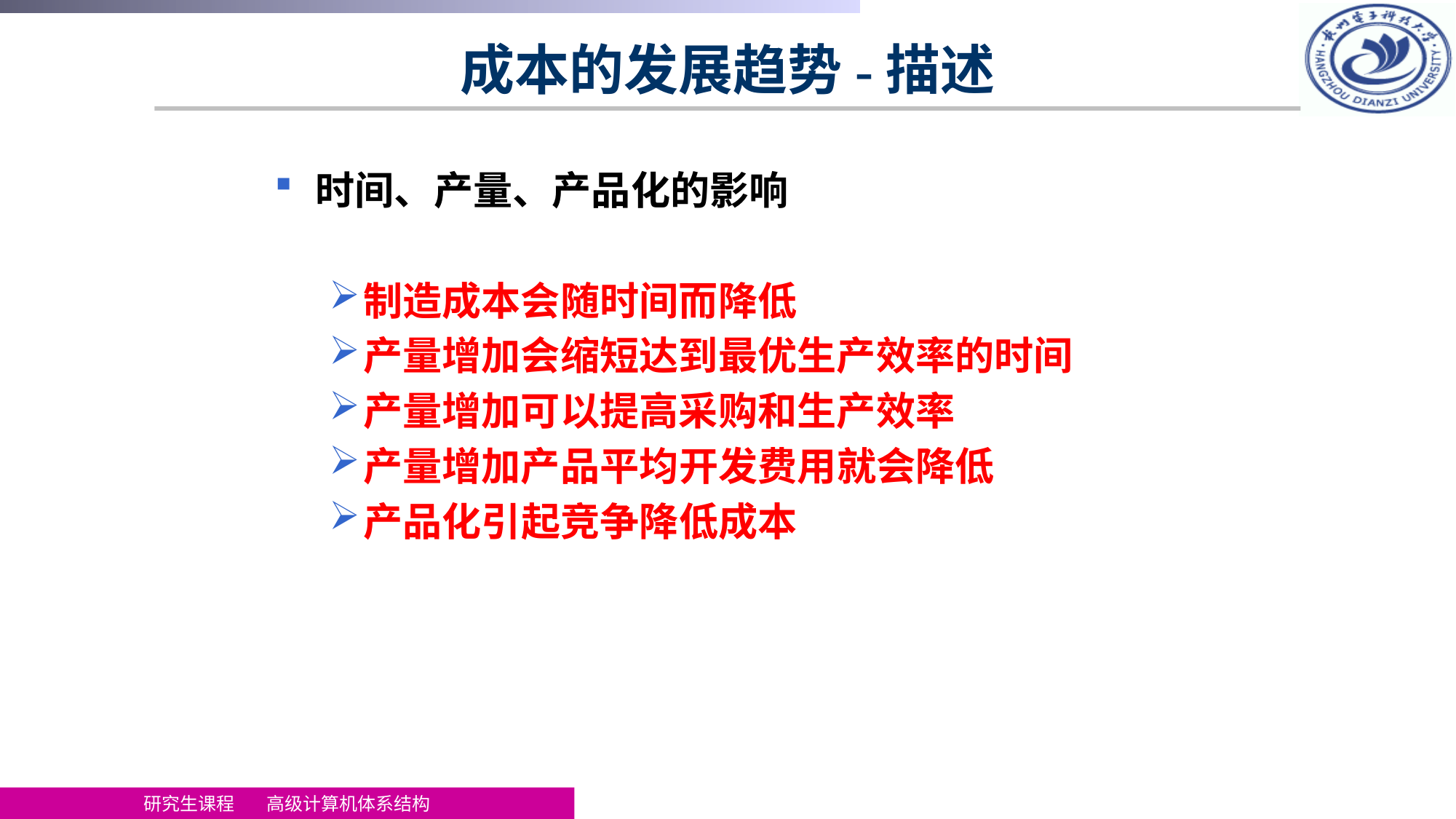

# 成本的发展趋势-描述
时间、产量、产品化的影响

制造成本会随时间而降低
产量增加会缩短达到最优生产效率的时间
产量增加可以提高采购和生产效率
产量增加产品平均开发费用就会降低
产品化引起竞争降低成本